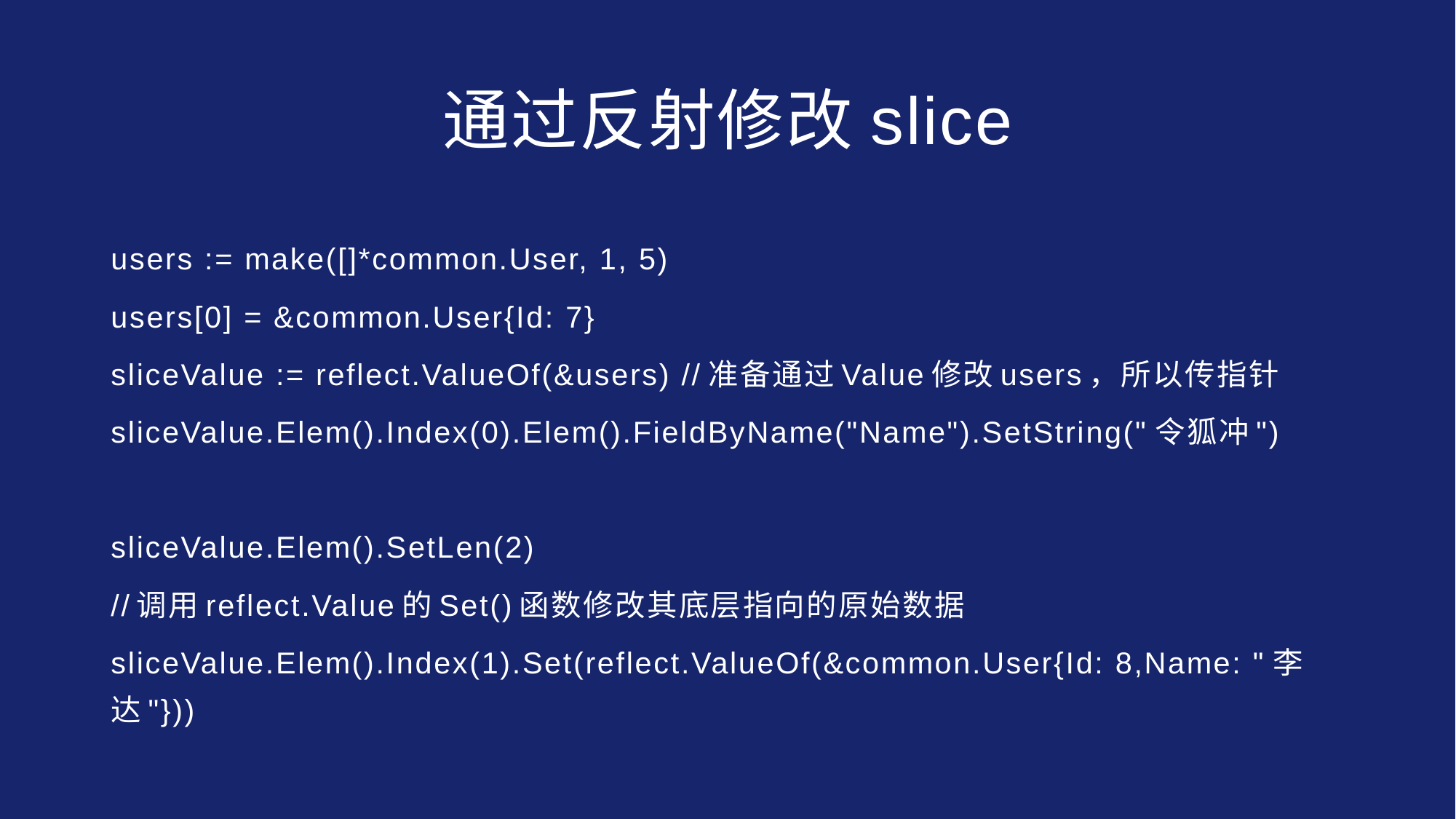

# 通过反射修改slice
users := make([]*common.User, 1, 5)
users[0] = &common.User{Id: 7}
sliceValue := reflect.ValueOf(&users) //准备通过Value修改users，所以传指针
sliceValue.Elem().Index(0).Elem().FieldByName("Name").SetString("令狐冲")

sliceValue.Elem().SetLen(2)
//调用reflect.Value的Set()函数修改其底层指向的原始数据
sliceValue.Elem().Index(1).Set(reflect.ValueOf(&common.User{Id: 8,Name: "李达"}))